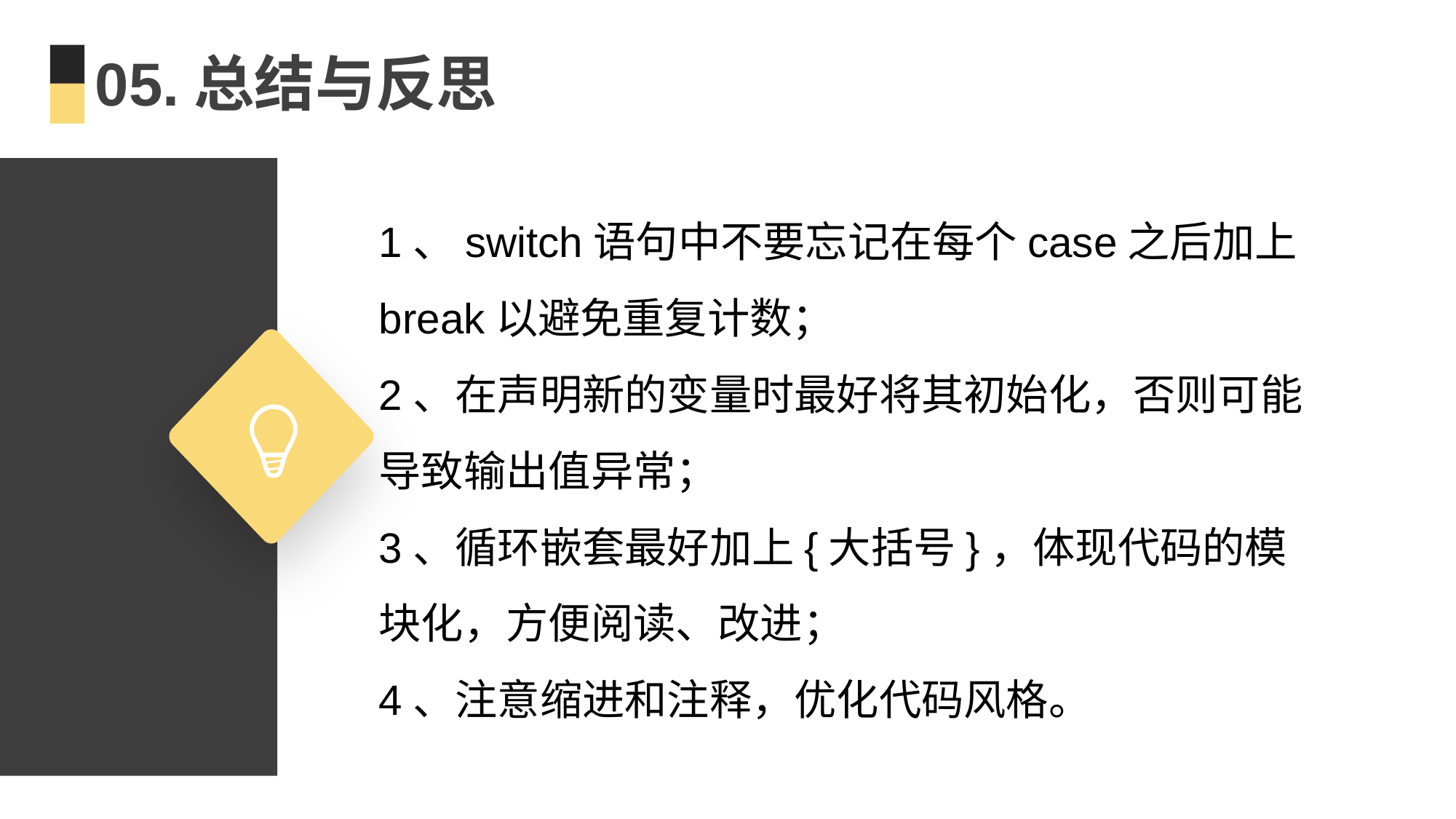

05.总结与反思

1、switch语句中不要忘记在每个case之后加上break以避免重复计数；
2、在声明新的变量时最好将其初始化，否则可能导致输出值异常；
3、循环嵌套最好加上{大括号}，体现代码的模块化，方便阅读、改进；
4、注意缩进和注释，优化代码风格。